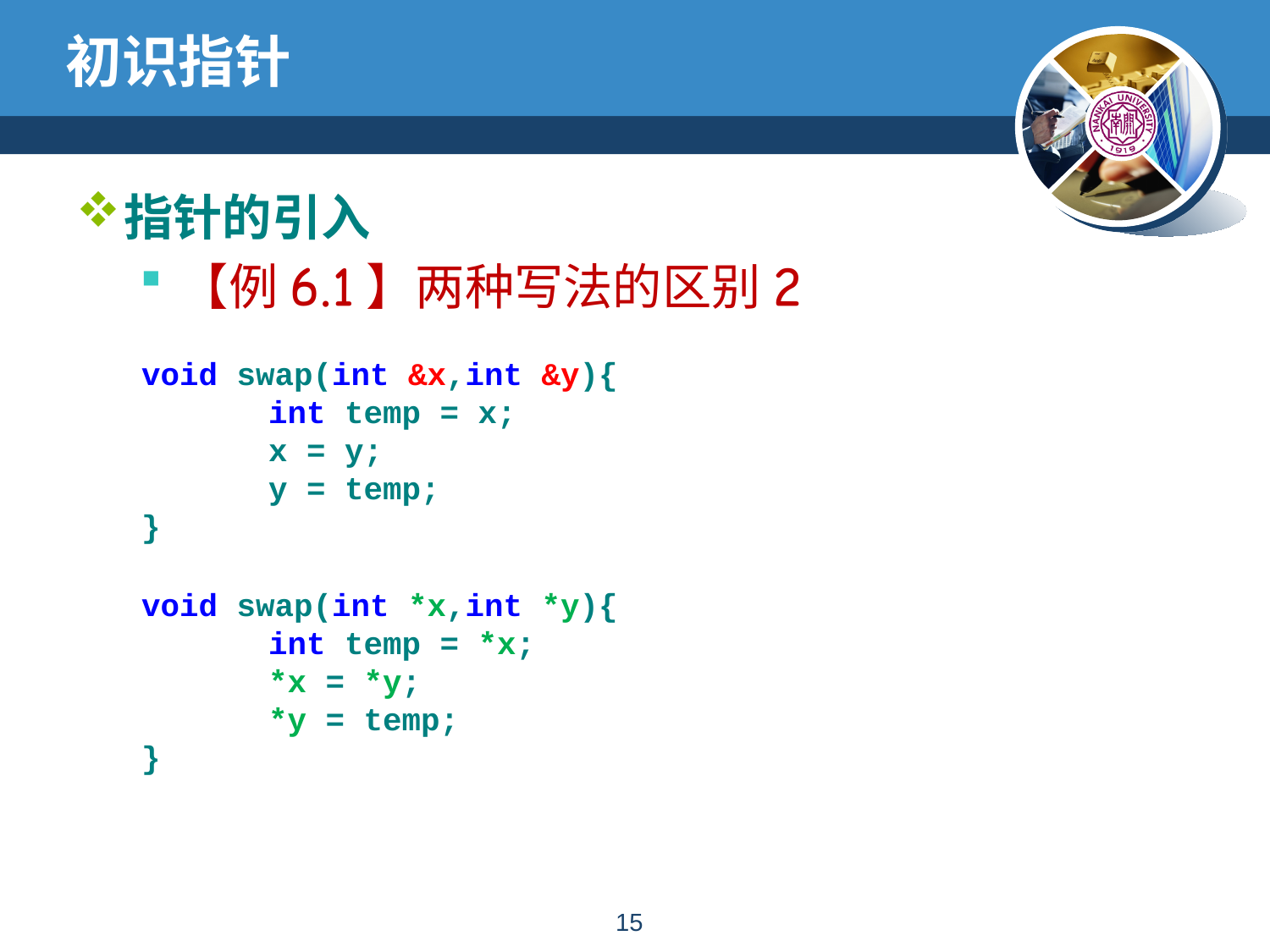

# 初识指针
指针的引入
【例6.1】两种写法的区别2

void swap(int &x,int &y){
	int temp = x;
	x = y;
	y = temp;
}
void swap(int *x,int *y){
	int temp = *x;
	*x = *y;
	*y = temp;
}
15